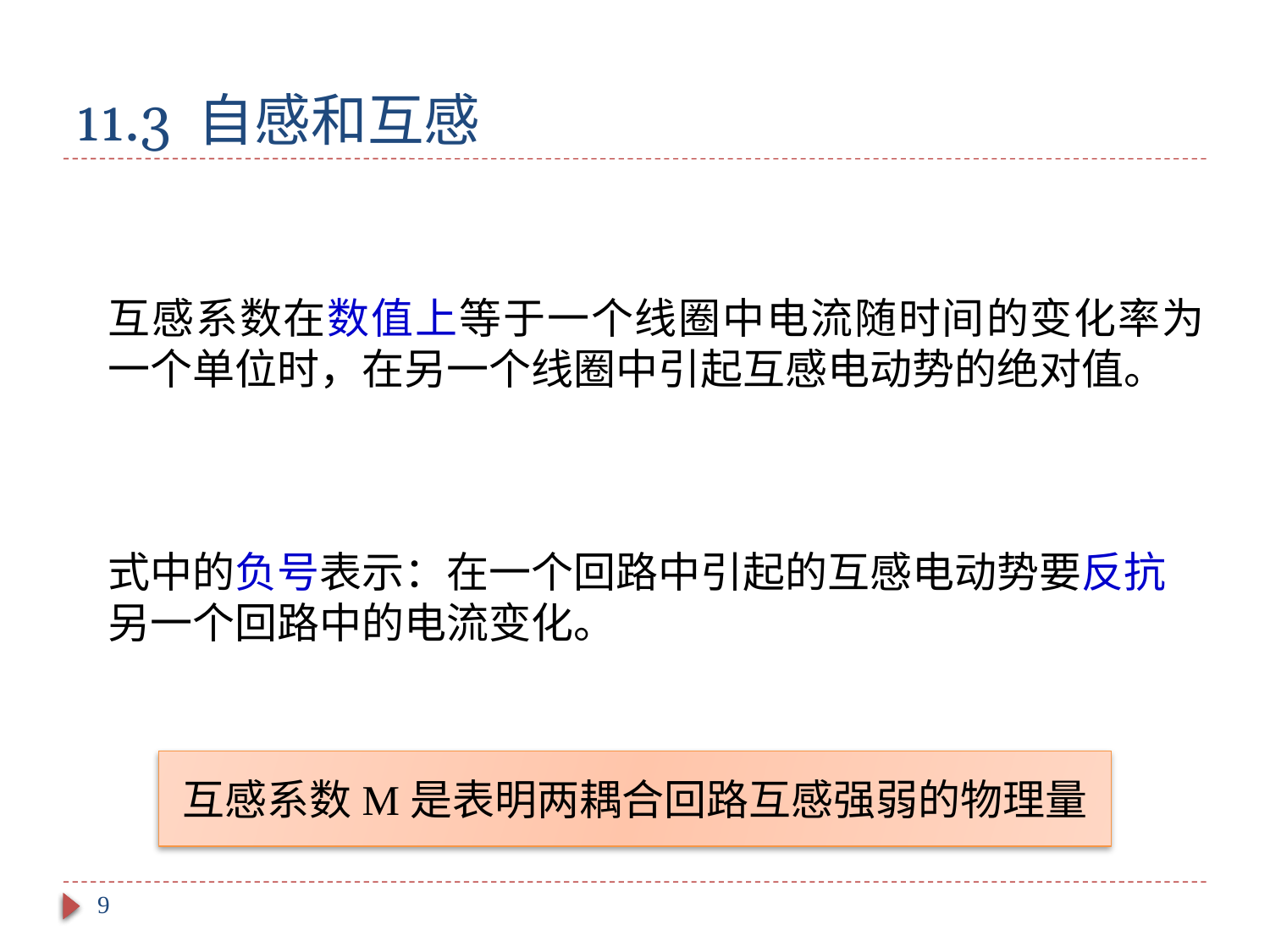

# 11.3 自感和互感
互感系数在数值上等于一个线圈中电流随时间的变化率为一个单位时，在另一个线圈中引起互感电动势的绝对值。
式中的负号表示：在一个回路中引起的互感电动势要反抗另一个回路中的电流变化。
互感系数M是表明两耦合回路互感强弱的物理量
9